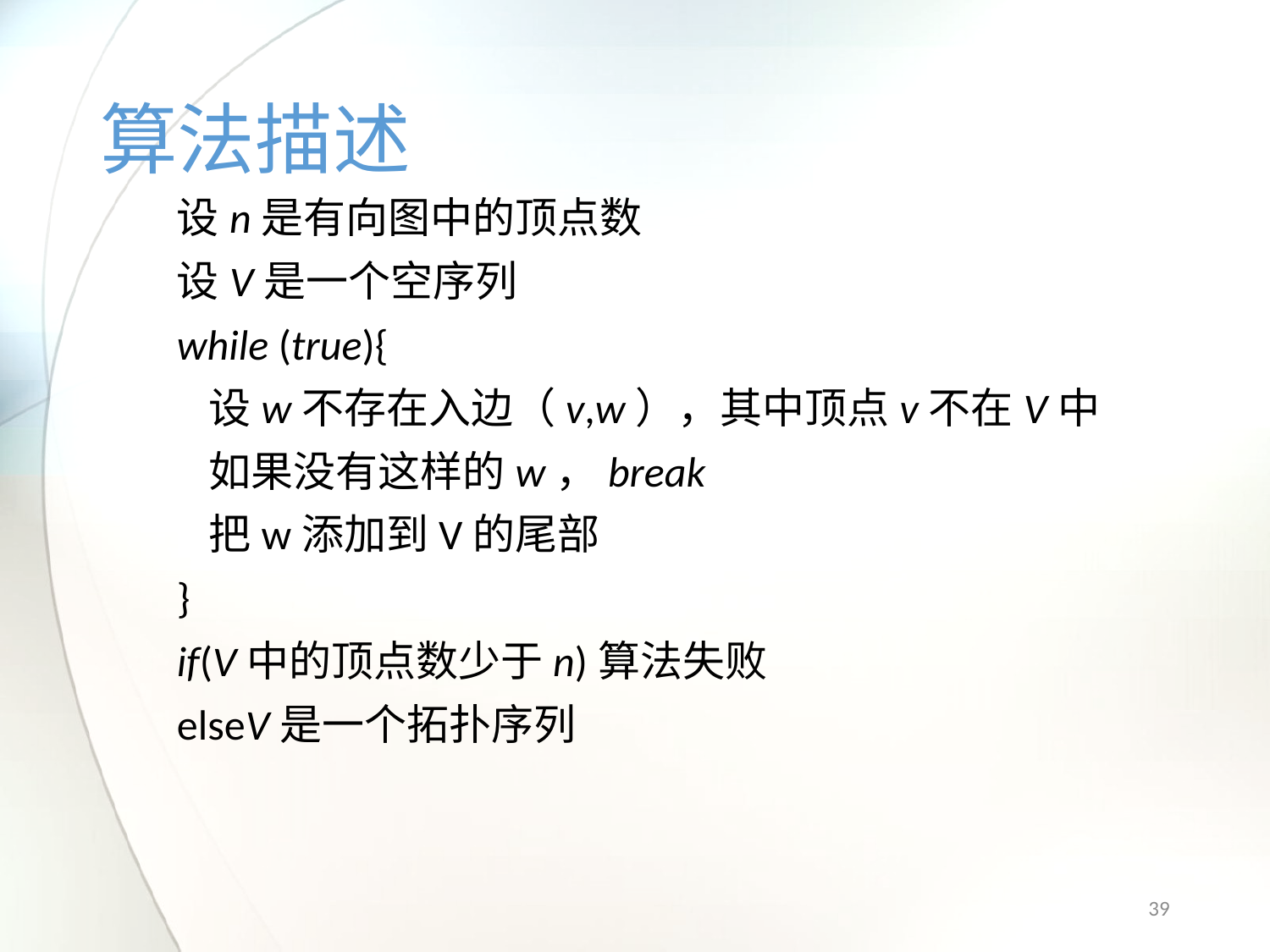

# 算法描述
设n是有向图中的顶点数
设V是一个空序列
while (true){
	设w不存在入边（v,w），其中顶点v不在V中
	如果没有这样的w，break
	把w添加到V的尾部
}
if(V中的顶点数少于n)算法失败
elseV是一个拓扑序列
39